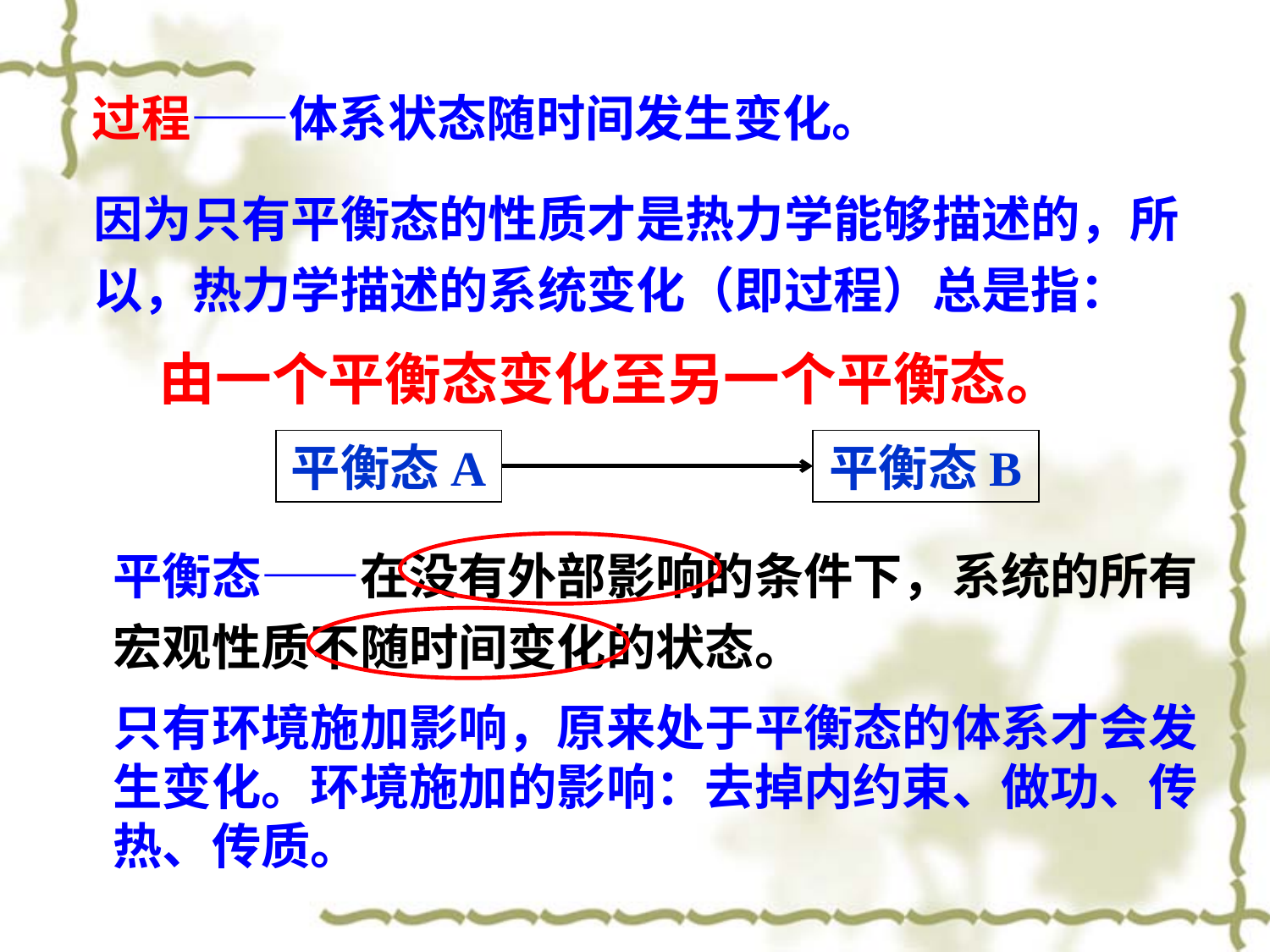

过程——体系状态随时间发生变化。
因为只有平衡态的性质才是热力学能够描述的，所以，热力学描述的系统变化（即过程）总是指：
    由一个平衡态变化至另一个平衡态。
平衡态A
平衡态B
平衡态——在没有外部影响的条件下，系统的所有宏观性质不随时间变化的状态。
只有环境施加影响，原来处于平衡态的体系才会发生变化。环境施加的影响：去掉内约束、做功、传热、传质。